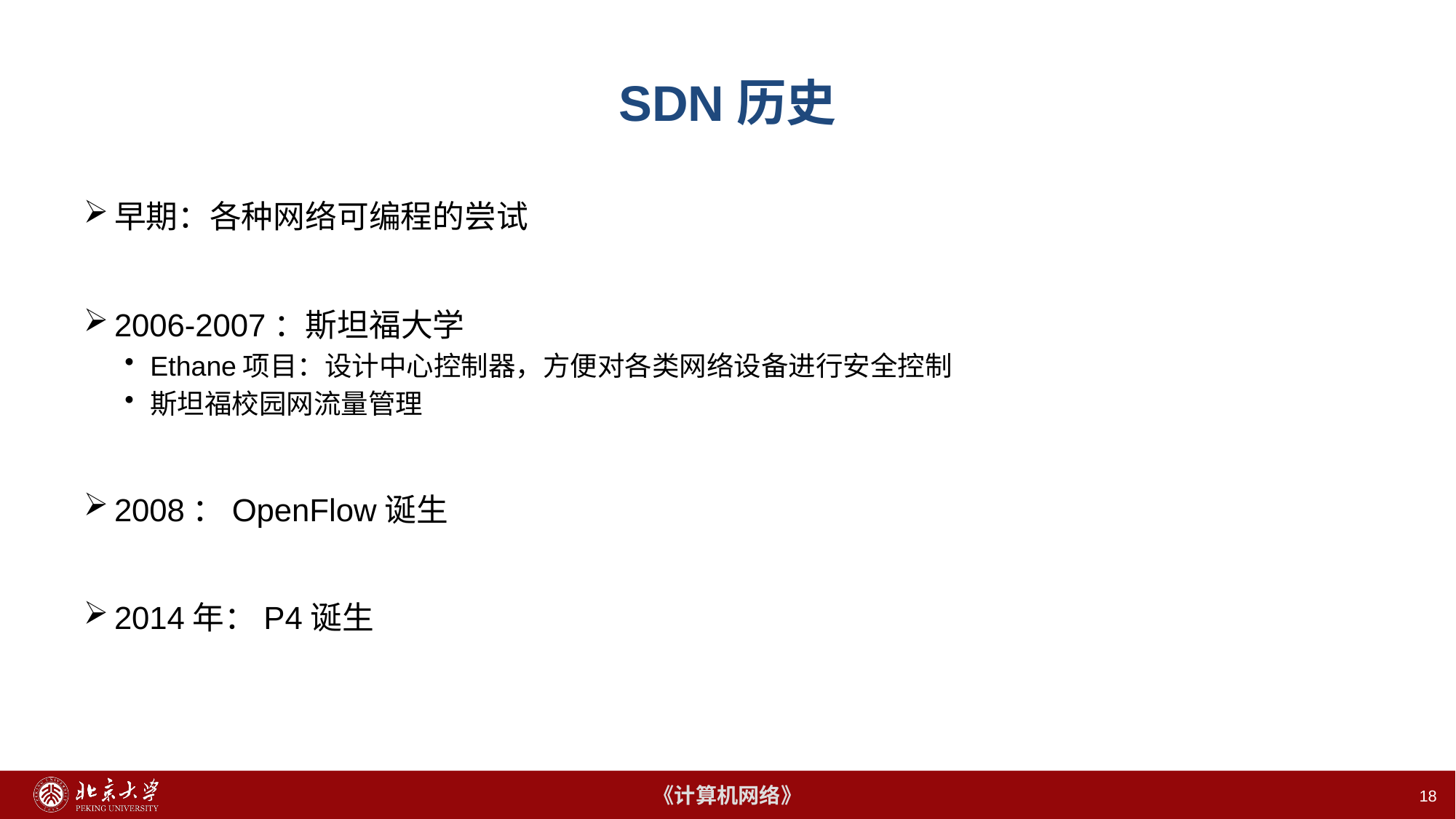

# SDN历史
早期：各种网络可编程的尝试

2006-2007：斯坦福大学
Ethane项目：设计中心控制器，方便对各类网络设备进行安全控制
斯坦福校园网流量管理

2008：OpenFlow诞生

2014年：P4诞生
18